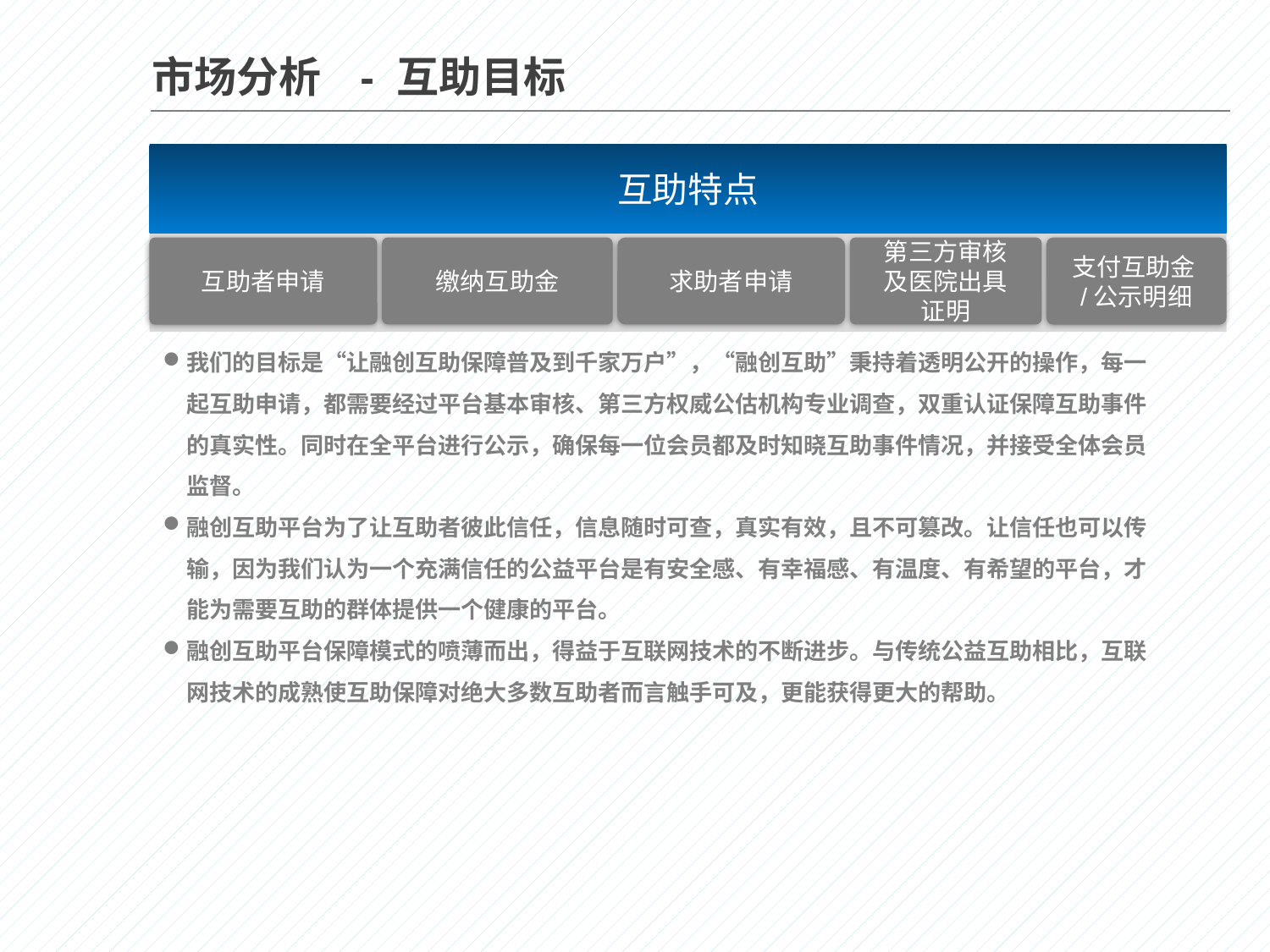

市场分析   - 互助目标
互助特点

互助者申请
缴纳互助金
求助者申请

第三方审核及医院出具证明

支付互助金/公示明细
我们的目标是“让融创互助保障普及到千家万户”，“融创互助”秉持着透明公开的操作，每一起互助申请，都需要经过平台基本审核、第三方权威公估机构专业调查，双重认证保障互助事件的真实性。同时在全平台进行公示，确保每一位会员都及时知晓互助事件情况，并接受全体会员监督。
融创互助平台为了让互助者彼此信任，信息随时可查，真实有效，且不可篡改。让信任也可以传输，因为我们认为一个充满信任的公益平台是有安全感、有幸福感、有温度、有希望的平台，才能为需要互助的群体提供一个健康的平台。
融创互助平台保障模式的喷薄而出，得益于互联网技术的不断进步。与传统公益互助相比，互联网技术的成熟使互助保障对绝大多数互助者而言触手可及，更能获得更大的帮助。

11